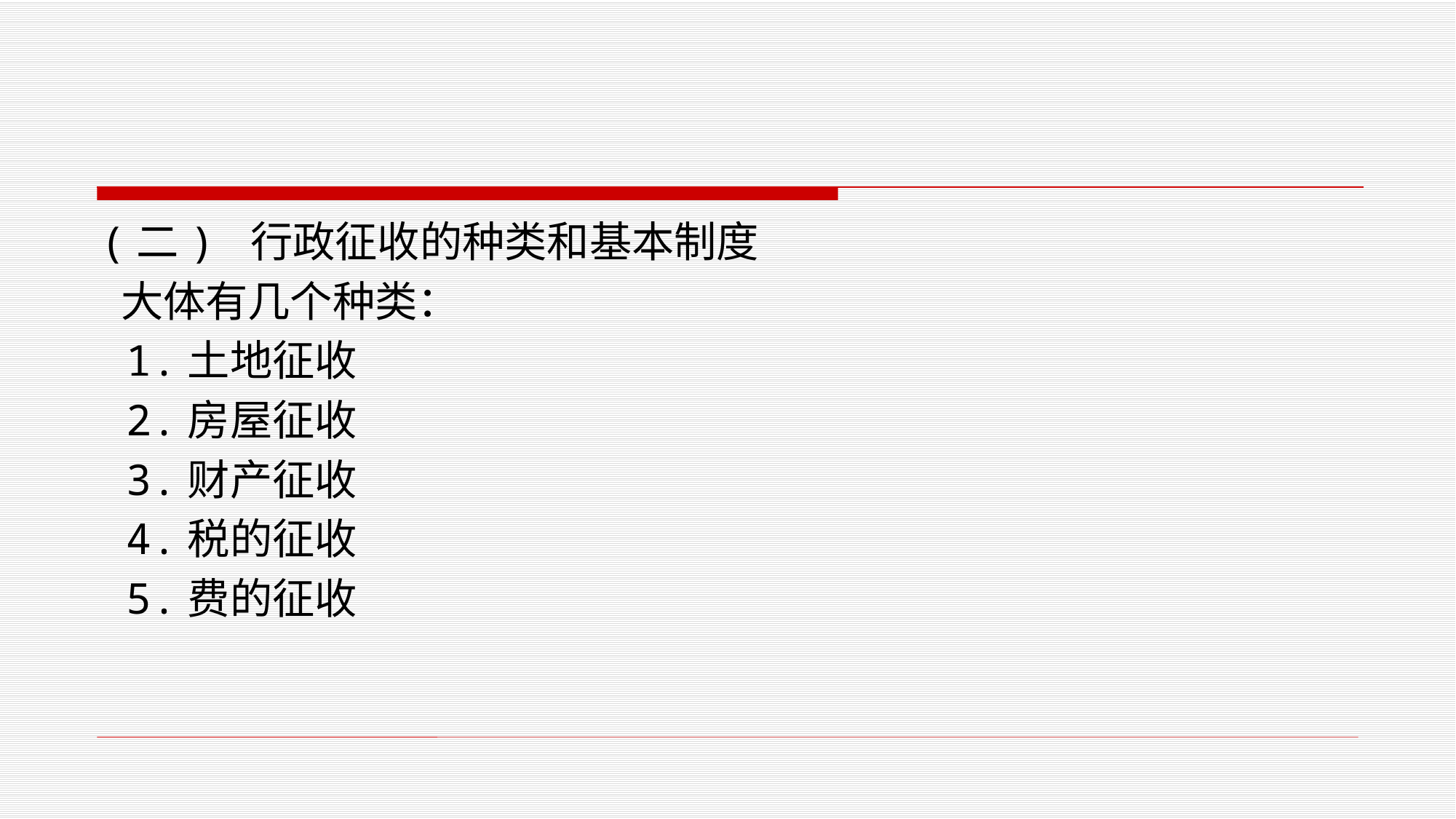

#
(二) 行政征收的种类和基本制度
 大体有几个种类：
 1.土地征收
 2.房屋征收
 3.财产征收
 4.税的征收
 5.费的征收